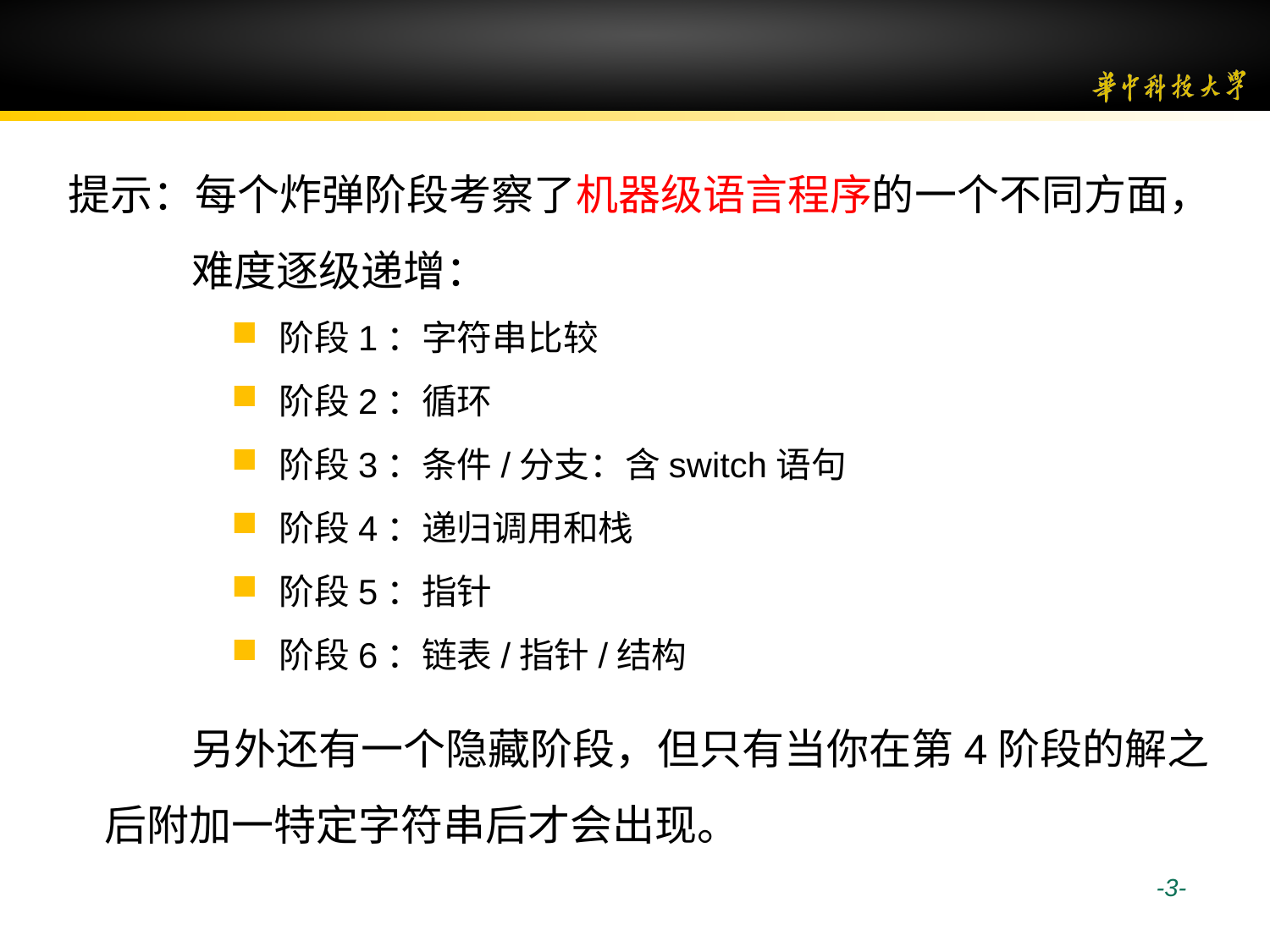

提示：每个炸弹阶段考察了机器级语言程序的一个不同方面，难度逐级递增：
阶段1：字符串比较
阶段2：循环
阶段3：条件/分支：含switch语句
阶段4：递归调用和栈
阶段5：指针
阶段6：链表/指针/结构
另外还有一个隐藏阶段，但只有当你在第4阶段的解之后附加一特定字符串后才会出现。

 -3-